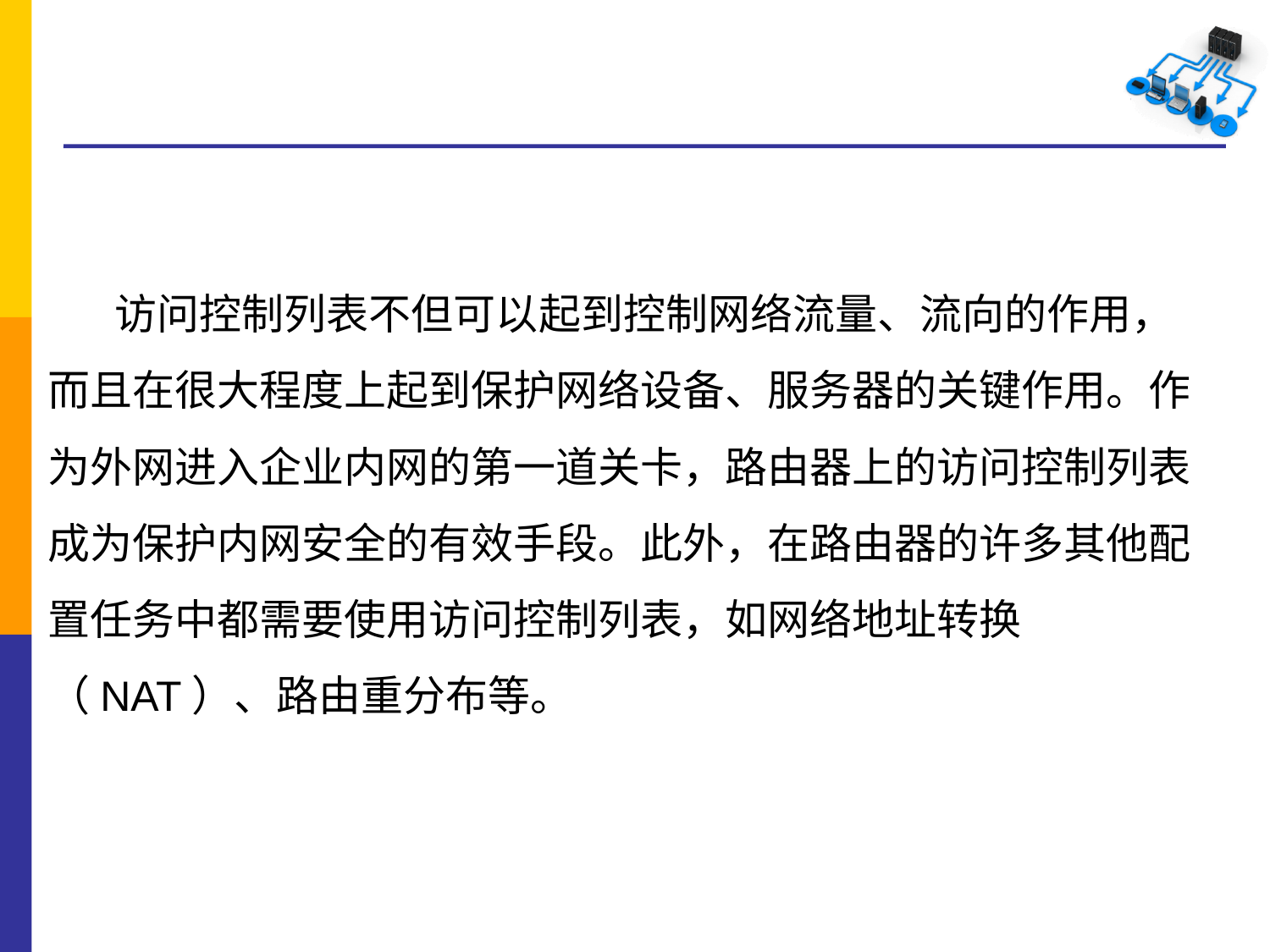

访问控制列表不但可以起到控制网络流量、流向的作用，而且在很大程度上起到保护网络设备、服务器的关键作用。作为外网进入企业内网的第一道关卡，路由器上的访问控制列表成为保护内网安全的有效手段。此外，在路由器的许多其他配置任务中都需要使用访问控制列表，如网络地址转换（NAT）、路由重分布等。